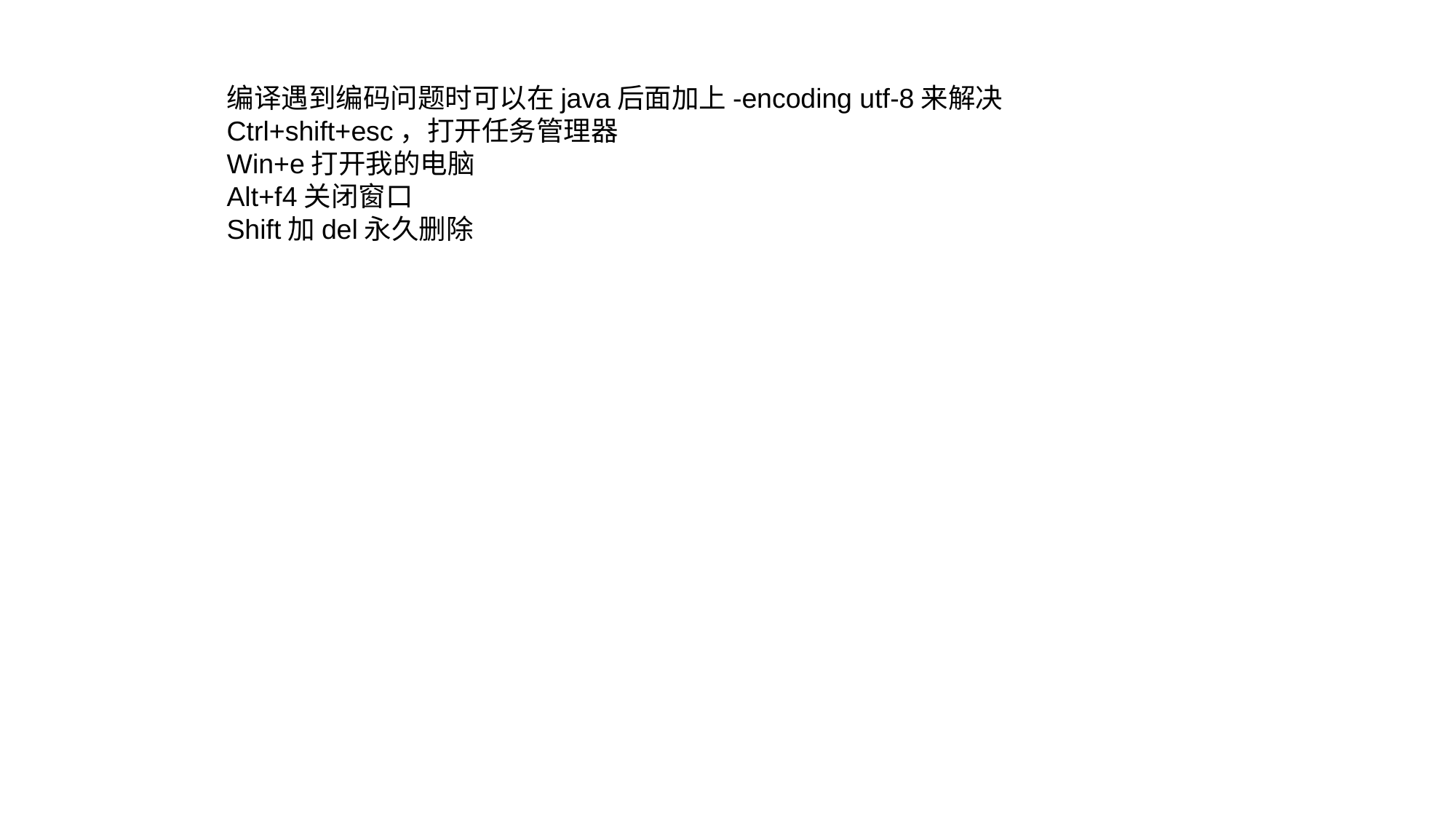

编译遇到编码问题时可以在java后面加上-encoding utf-8来解决
Ctrl+shift+esc，打开任务管理器
Win+e打开我的电脑
Alt+f4关闭窗口
Shift加del永久删除